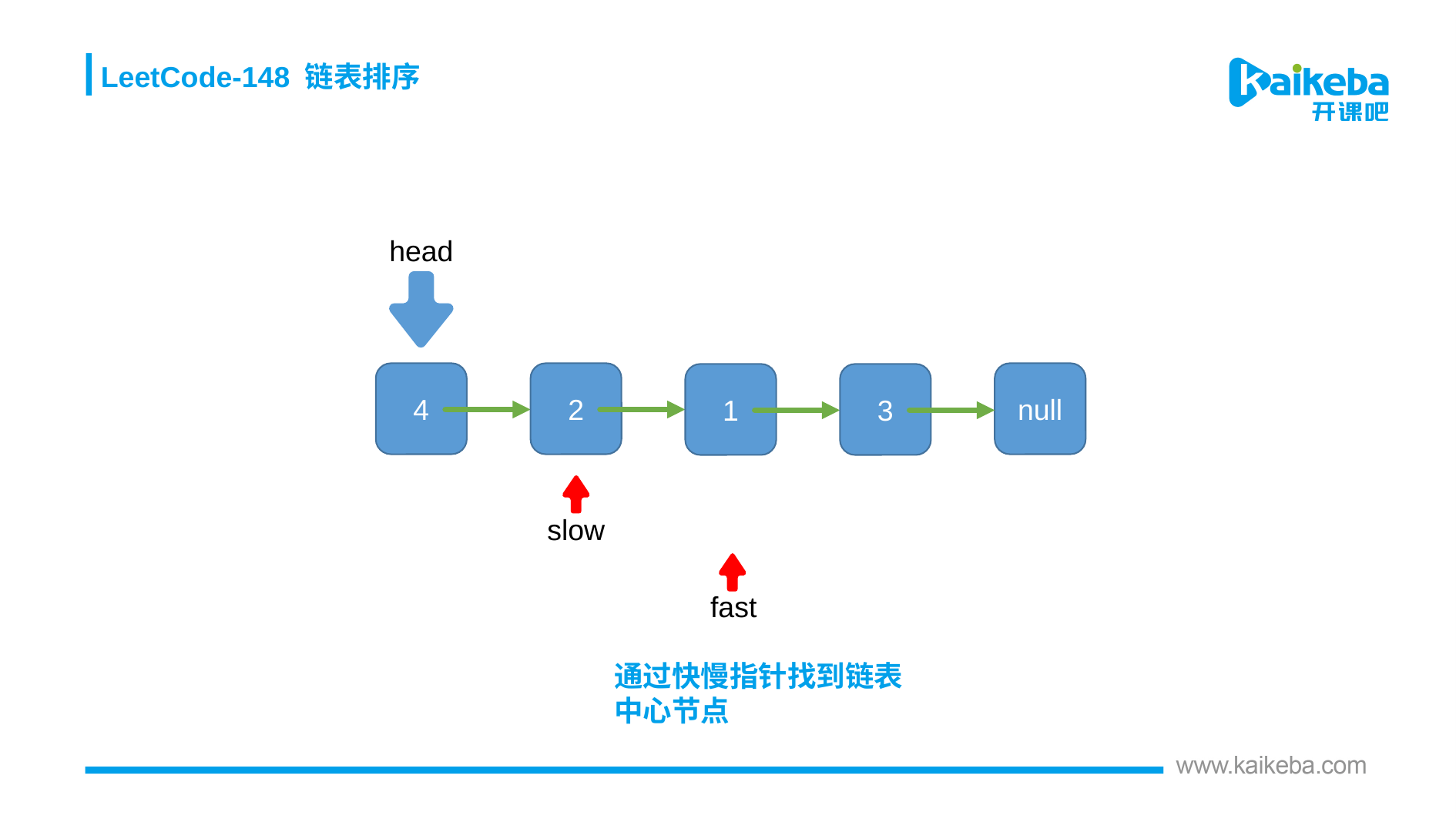

LeetCode-148 链表排序
head

4
2
null
1
3
slow

fast

通过快慢指针找到链表中心节点